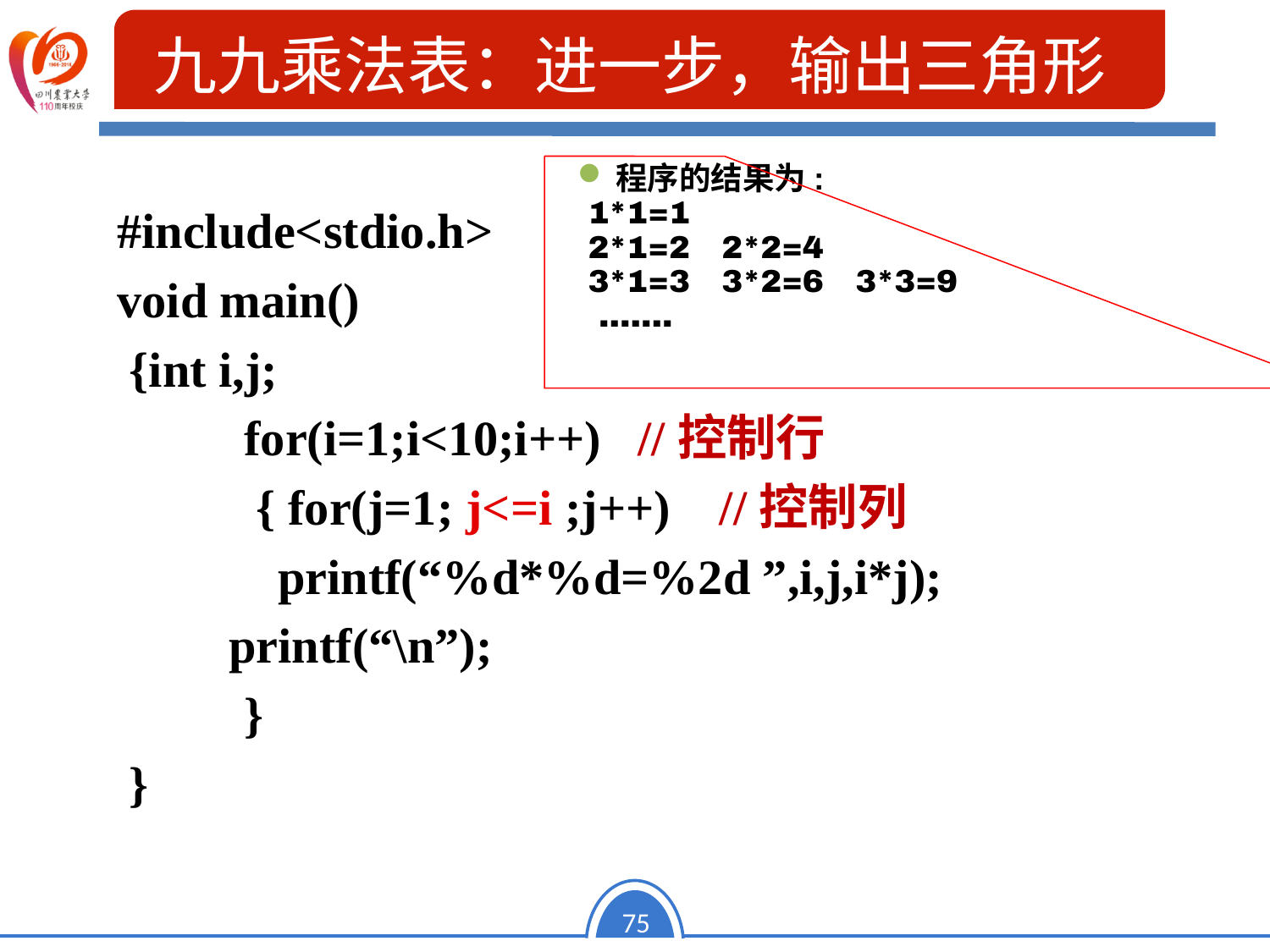

九九乘法表：进一步，输出三角形

程序的结果为:
 1*1=1
 2*1=2   2*2=4
 3*1=3   3*2=6   3*3=9
  …….
	#include<stdio.h>
	void main()
	 {int i,j;
		for(i=1;i<10;i++)   //控制行
		 { for(j=1; j<=i ;j++)    //控制列
                    printf(“%d*%d=%2d ”,i,j,i*j);
                printf(“\n”);
		}
 	 }